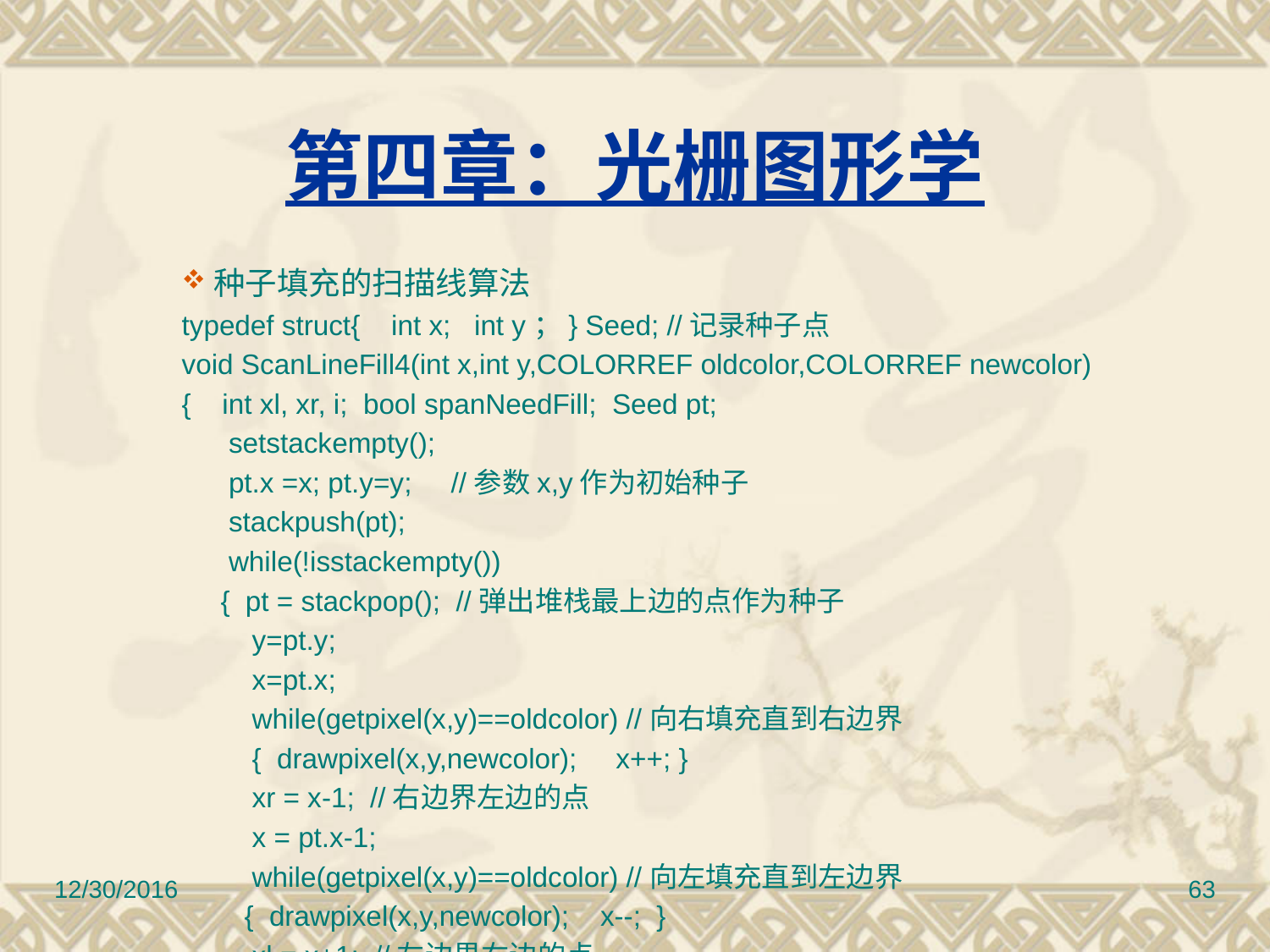

第四章：光栅图形学
种子填充的扫描线算法
	typedef struct{    int x;   int y；} Seed; //记录种子点
	void ScanLineFill4(int x,int y,COLORREF oldcolor,COLORREF newcolor)
	{    int xl, xr, i;  bool spanNeedFill;  Seed pt;
	      setstackempty();
	      pt.x =x; pt.y=y;     //参数x,y作为初始种子
	      stackpush(pt);
	      while(!isstackempty())
	     {  pt = stackpop();  //弹出堆栈最上边的点作为种子
	         y=pt.y;
	         x=pt.x;
	         while(getpixel(x,y)==oldcolor) //向右填充直到右边界
	         {  drawpixel(x,y,newcolor);     x++; }
	         xr = x-1;  //右边界左边的点
	         x = pt.x-1;
	         while(getpixel(x,y)==oldcolor) //向左填充直到左边界
	        {  drawpixel(x,y,newcolor);    x--;  }
	         xl = x+1;  //左边界右边的点
	         //处理上面一条扫描线
	         x = xl;     y = y+1;
	         while(x<xr)
	        {  spanNeedFill=FALSE;
	            while(getpixel(x,y)==oldcolor) //x为左边界内第一点
	           { spanNeedFill=TRUE;   x++;  } //x一直while循环到左边界
	            if(spanNeedFill)
	           { pt.x=x+1;pt.y=y;   stackpush(pt);  } //y=y0+1,左边界右边一点
	            while(getpixel(x,y)==oldcolor && x<xr && x不是边界值)
	            {drawpixel(x,y,newcolor); x++;}
	         }//End of while(x<xr)
	         //处理下面一条扫描线，代码与处理上面一条扫描线类似
	         x = xl;
	         y = y-2; //y=y0-1
	         while(x<xr)
	        {  ....
	         }//End of while(x<xr)
	   }//End of while(!isstackempty())
	}
上述算法对于每一个待填充区段，只需压栈一次；而在递归算法中，每个象素都需要压栈。因此，扫描线填充算法提高了区域填充的效率
12/30/2016
63